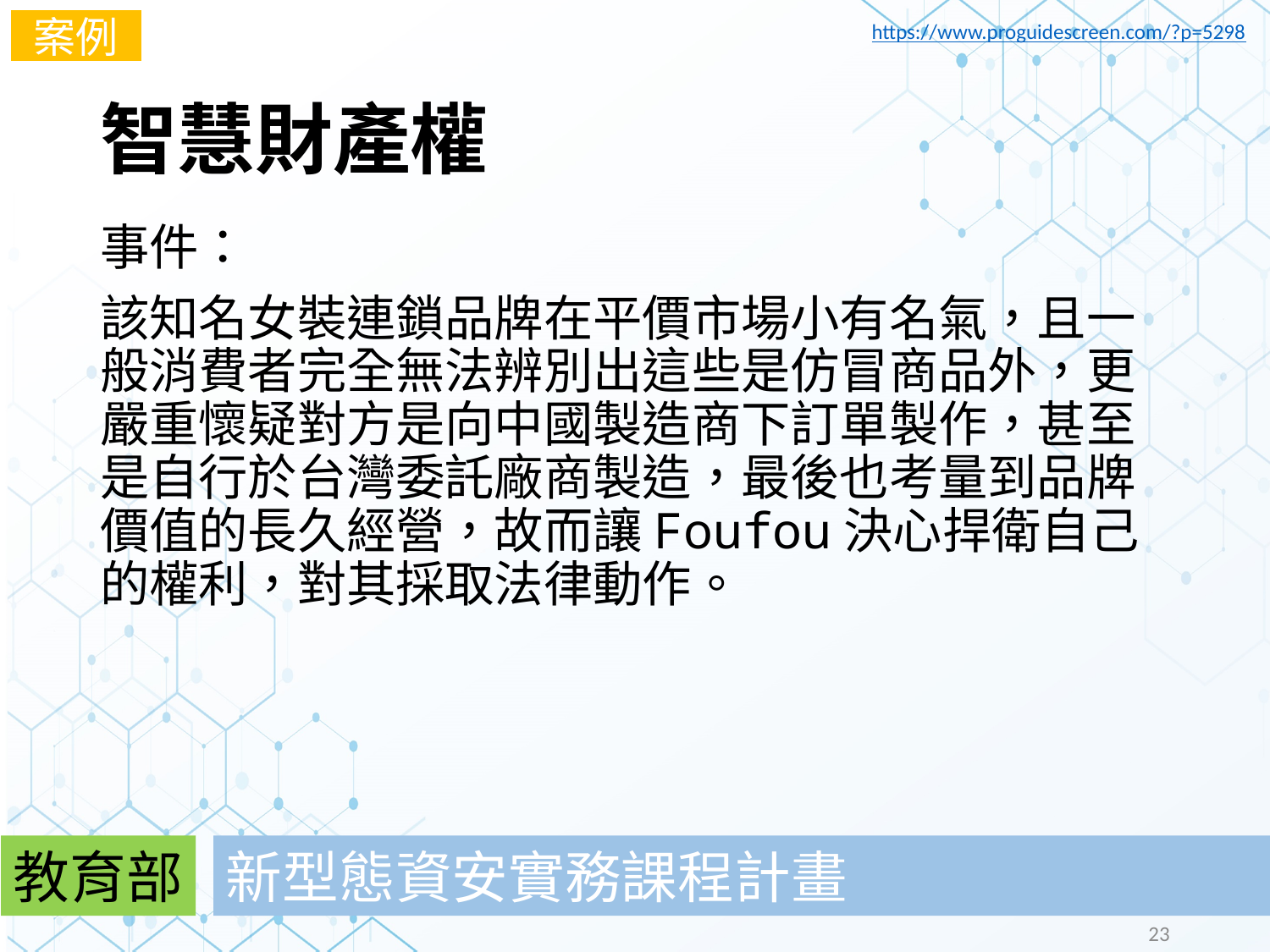

案例
https://www.proguidescreen.com/?p=5298
# 智慧財產權
事件：
該知名女裝連鎖品牌在平價市場小有名氣，且一般消費者完全無法辨別出這些是仿冒商品外，更嚴重懷疑對方是向中國製造商下訂單製作，甚至是自行於台灣委託廠商製造，最後也考量到品牌價值的長久經營，故而讓Foufou決心捍衛自己的權利，對其採取法律動作。

教育部
新型態資安實務課程計畫
23